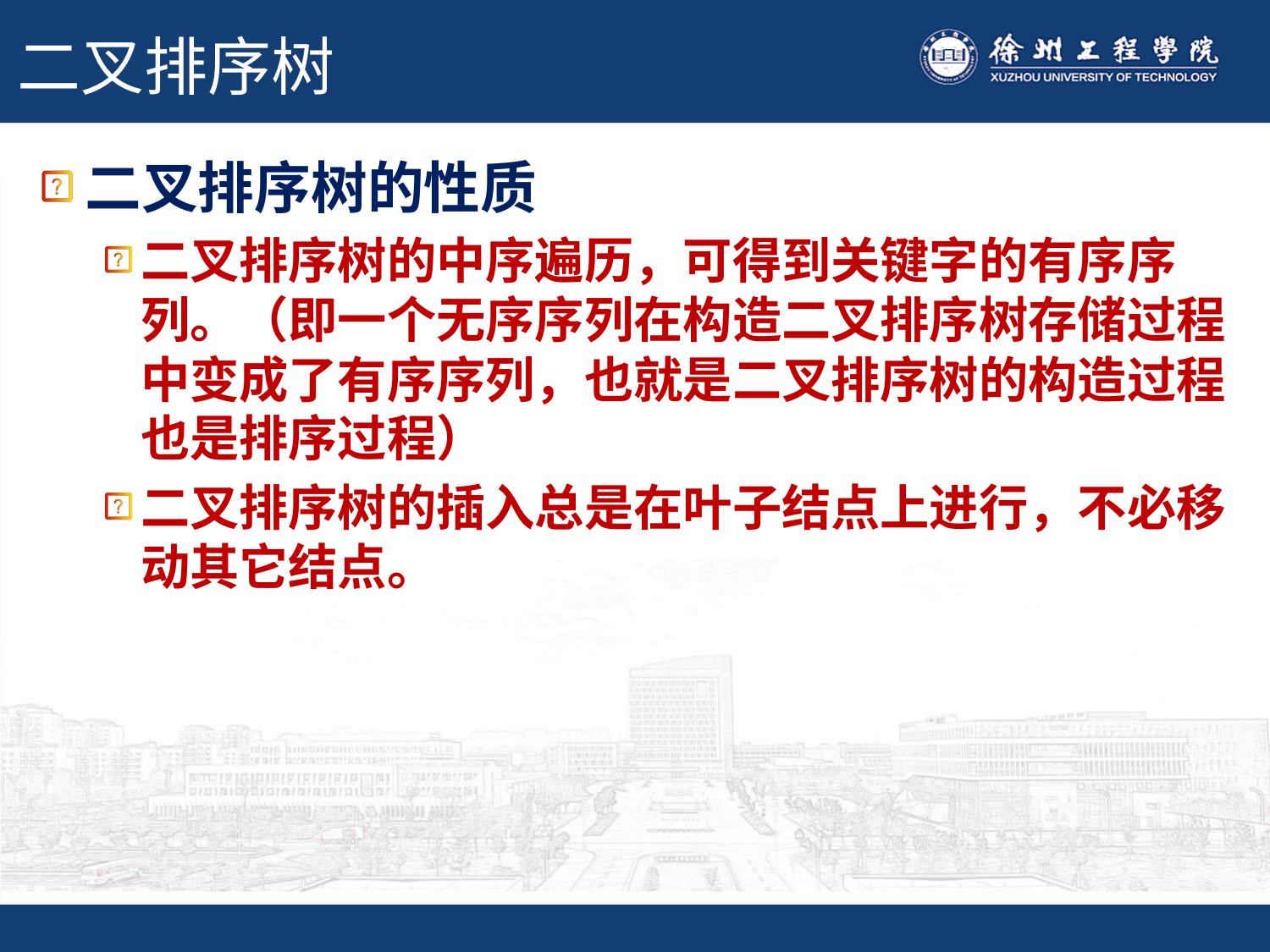

# 二叉排序树
二叉排序树的性质
二叉排序树的中序遍历，可得到关键字的有序序列。（即一个无序序列在构造二叉排序树存储过程中变成了有序序列，也就是二叉排序树的构造过程也是排序过程）
二叉排序树的插入总是在叶子结点上进行，不必移动其它结点。